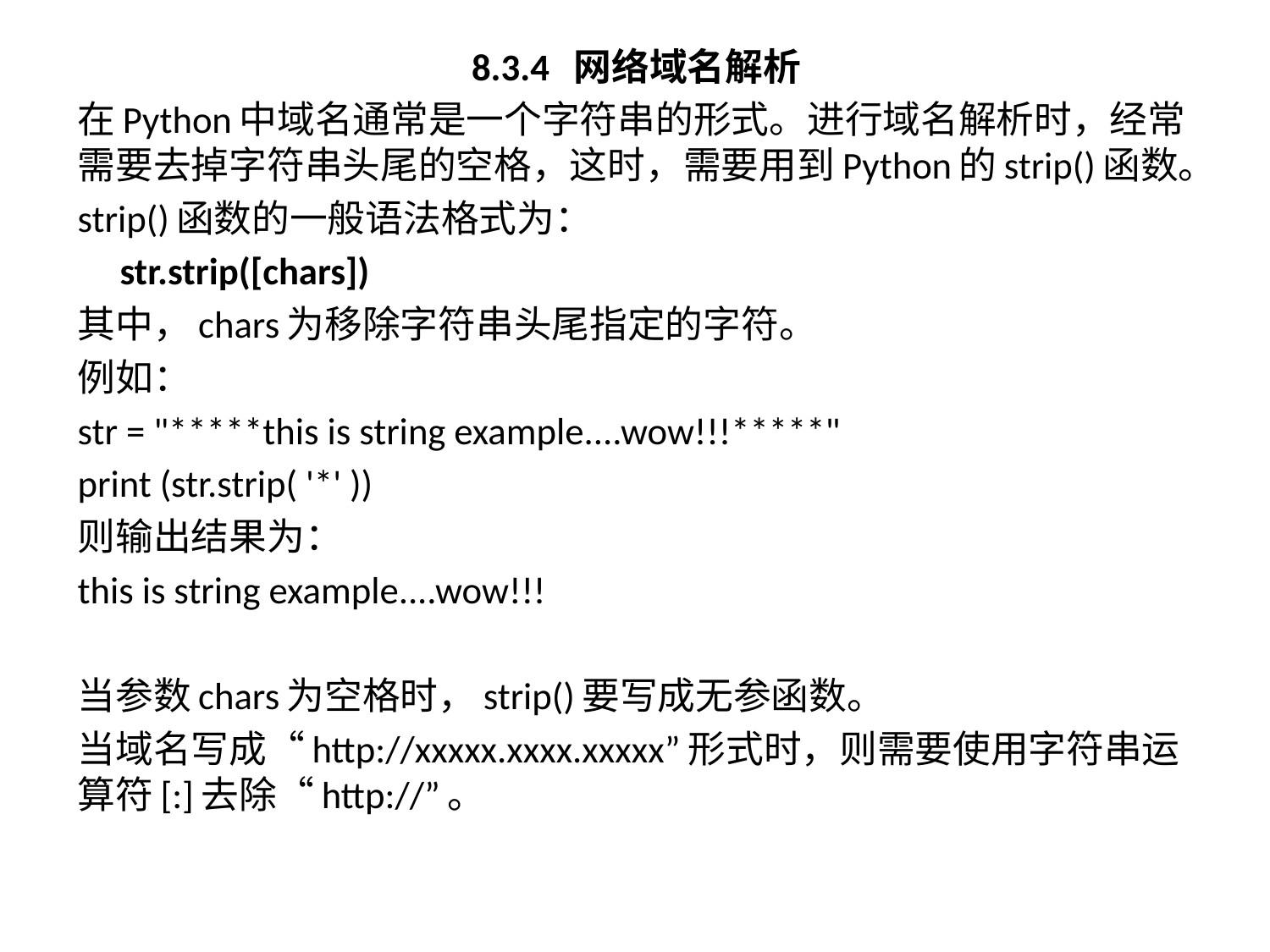

8.3.4  网络域名解析
在Python中域名通常是一个字符串的形式。进行域名解析时，经常需要去掉字符串头尾的空格，这时，需要用到Python的strip()函数。
strip()函数的一般语法格式为：
     str.strip([chars])
其中，chars为移除字符串头尾指定的字符。
例如：
str = "*****this is string example....wow!!!*****"
print (str.strip( '*' ))
则输出结果为：
this is string example....wow!!!

当参数chars为空格时，strip()要写成无参函数。
当域名写成“http://xxxxx.xxxx.xxxxx”形式时，则需要使用字符串运算符[:]去除“http://”。